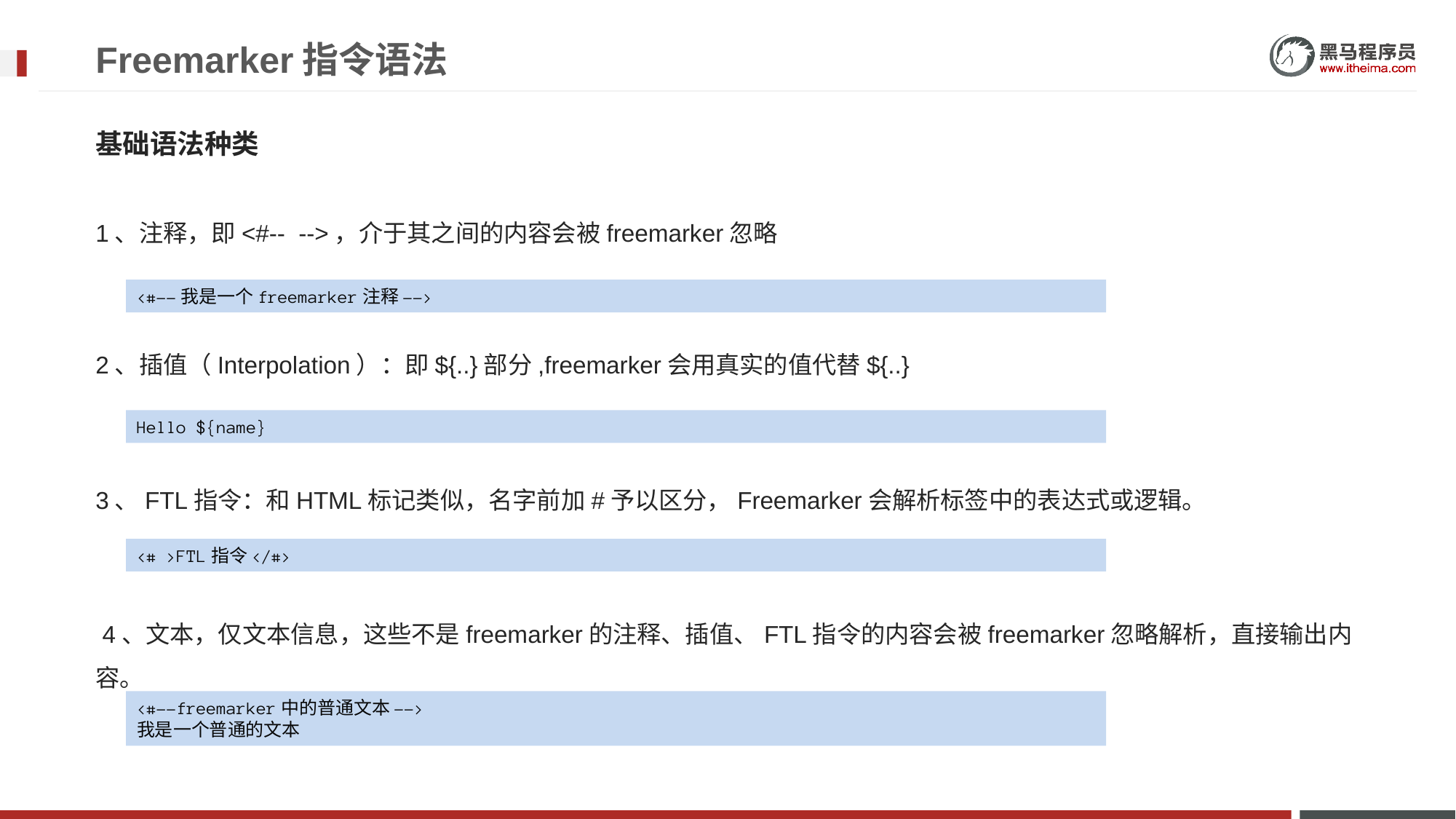

# Freemarker指令语法
基础语法种类
1、注释，即<#--  -->，介于其之间的内容会被freemarker忽略
<#--我是一个freemarker注释-->
2、插值（Interpolation）：即${..}部分,freemarker会用真实的值代替${..}
Hello ${name}
3、FTL指令：和HTML标记类似，名字前加#予以区分，Freemarker会解析标签中的表达式或逻辑。
<# >FTL指令</#>
 4、文本，仅文本信息，这些不是freemarker的注释、插值、FTL指令的内容会被freemarker忽略解析，直接输出内容。
<#--freemarker中的普通文本-->
我是一个普通的文本